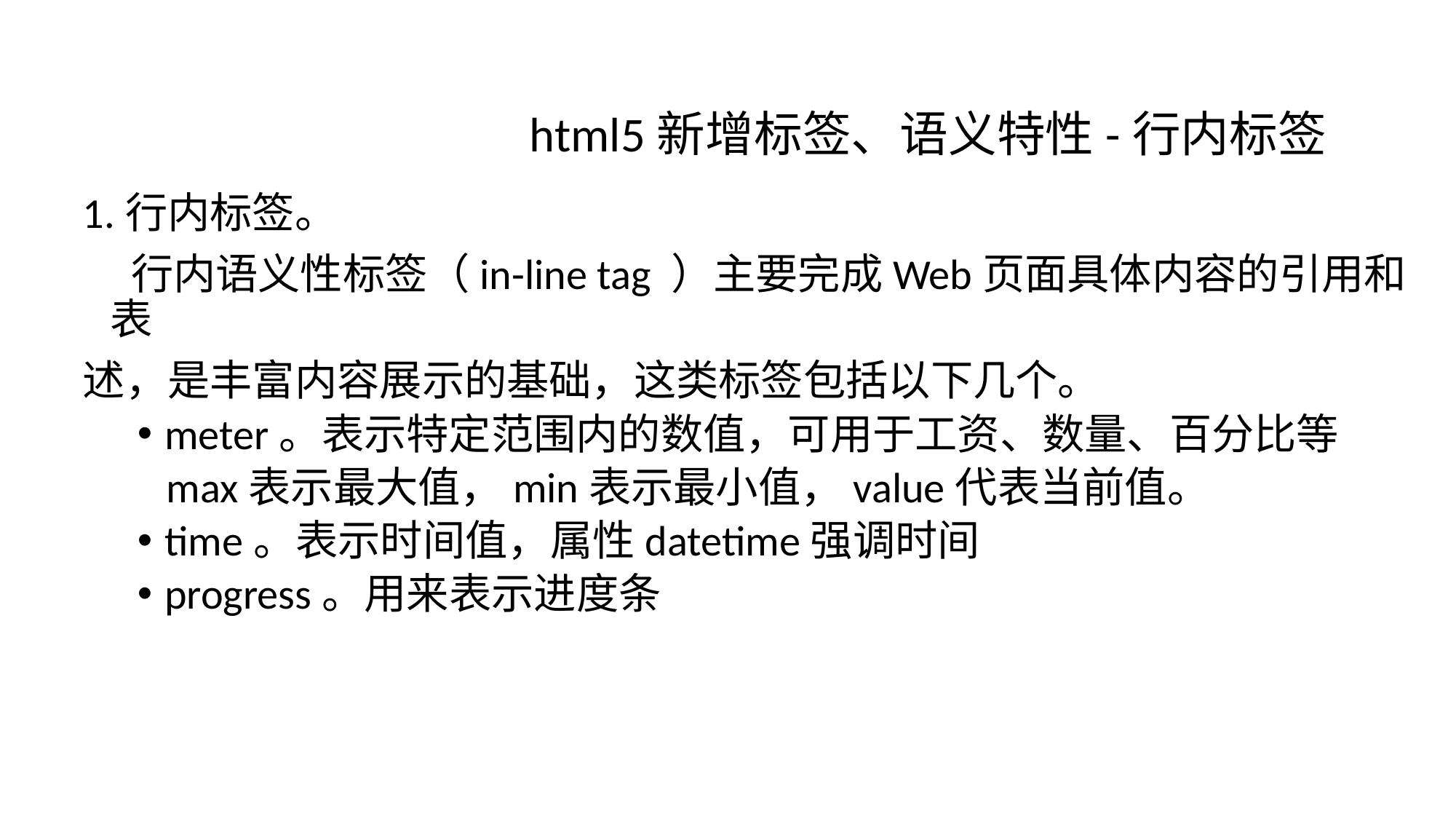

# html5新增标签、语义特性-行内标签
1.行内标签。
    行内语义性标签（in-line tag ）主要完成Web页面具体内容的引用和表
述，是丰富内容展示的基础，这类标签包括以下几个。
meter。表示特定范围内的数值，可用于工资、数量、百分比等
   max表示最大值，min表示最小值，value代表当前值。
time。表示时间值，属性datetime强调时间
progress。用来表示进度条